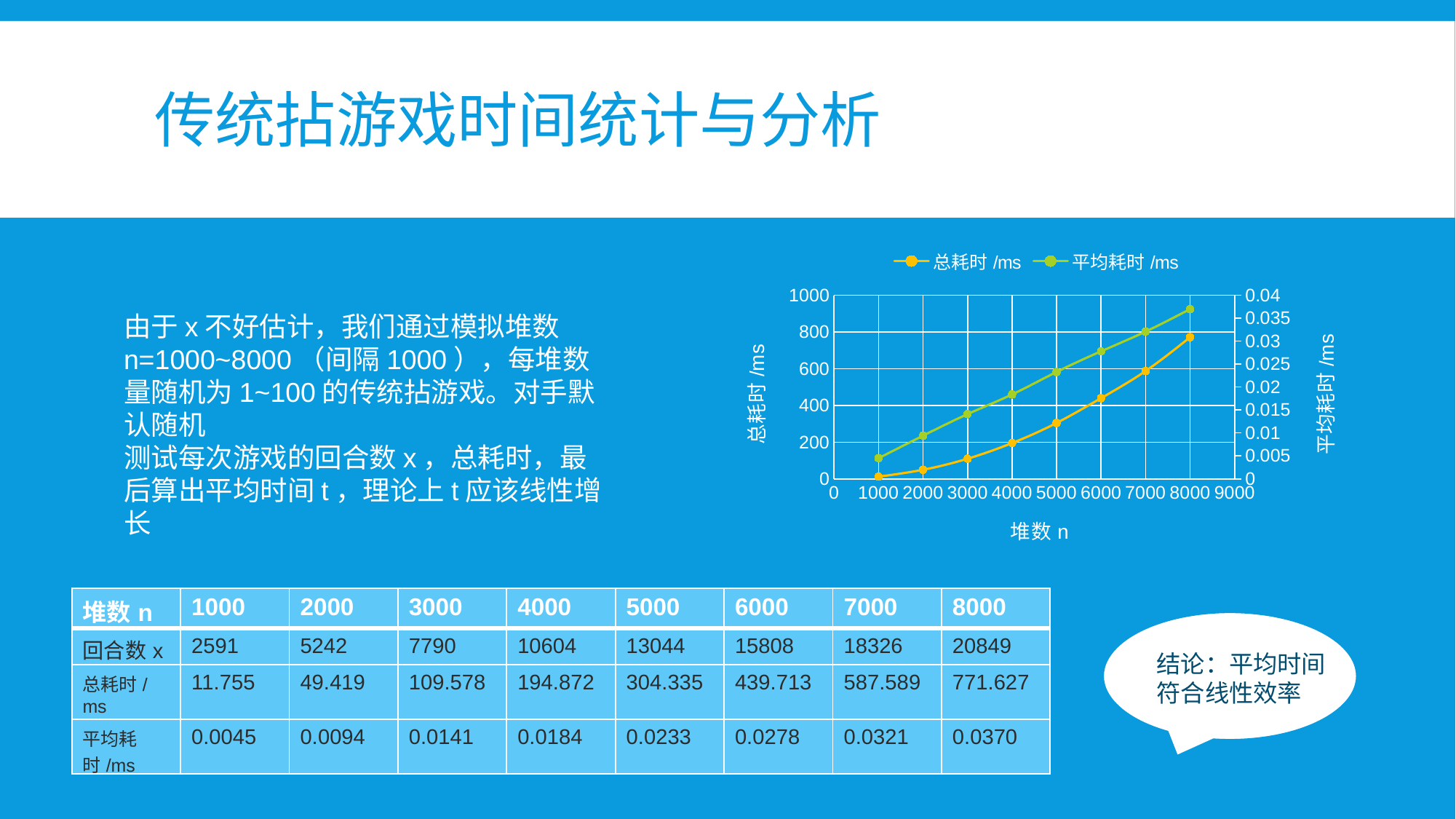

# 传统拈游戏时间统计与分析

### Chart

| Category | 总耗时/ms | 平均耗时/ms |
|---|---|---|
由于x不好估计，我们通过模拟堆数n=1000~8000（间隔1000），每堆数量随机为1~100的传统拈游戏。对手默认随机
测试每次游戏的回合数x，总耗时，最后算出平均时间t，理论上t应该线性增长
| 堆数n | 1000 | 2000 | 3000 | 4000 | 5000 | 6000 | 7000 | 8000 |
| --- | --- | --- | --- | --- | --- | --- | --- | --- |
| 回合数x | 2591 | 5242 | 7790 | 10604 | 13044 | 15808 | 18326 | 20849 |
| 总耗时/ms | 11.755 | 49.419 | 109.578 | 194.872 | 304.335 | 439.713 | 587.589 | 771.627 |
| 平均耗时/ms | 0.0045 | 0.0094 | 0.0141 | 0.0184 | 0.0233 | 0.0278 | 0.0321 | 0.0370 |

结论：平均时间符合线性效率